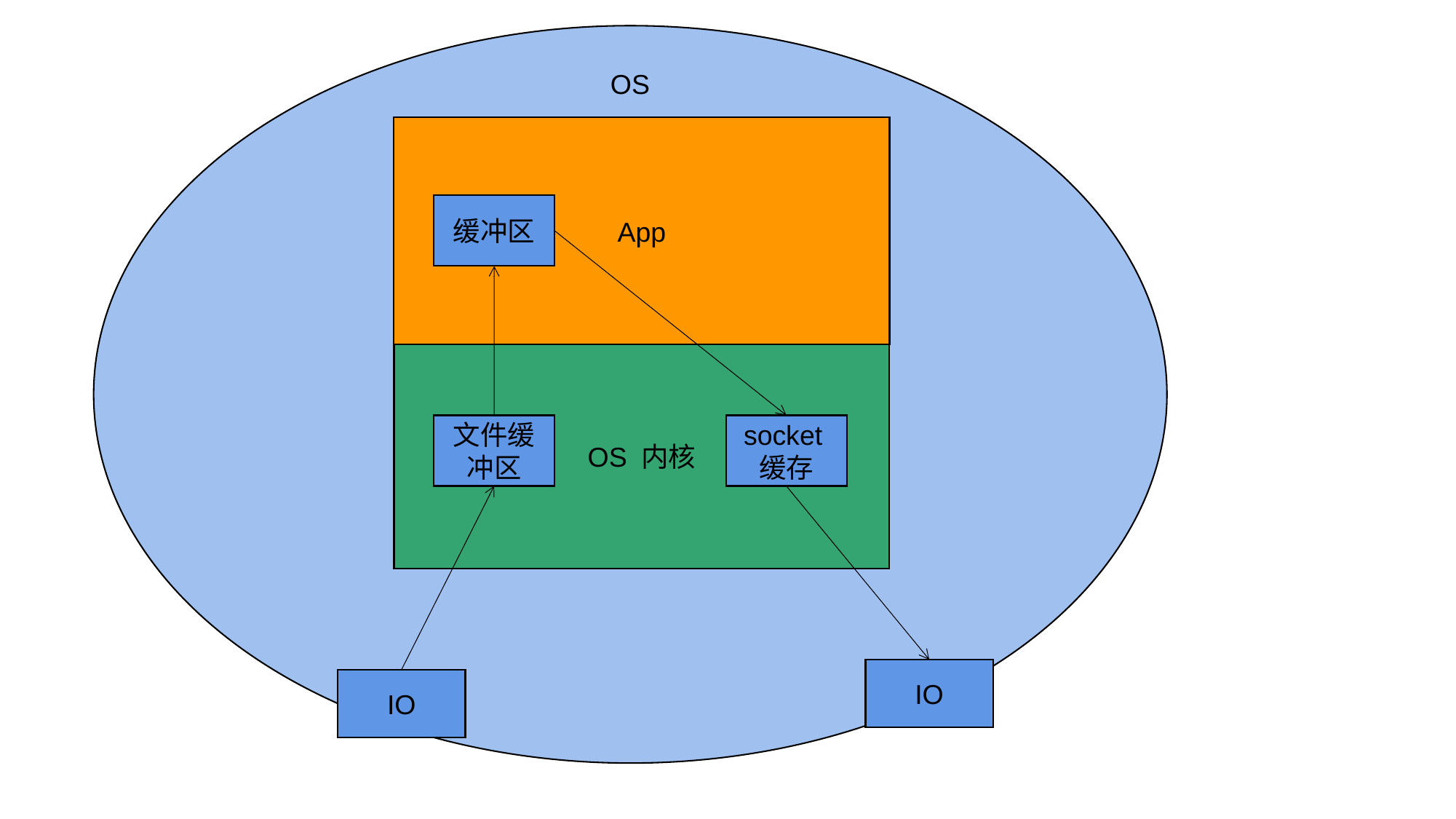

OS

App
缓冲区
OS 内核
文件缓冲区
socket缓存
IO
IO